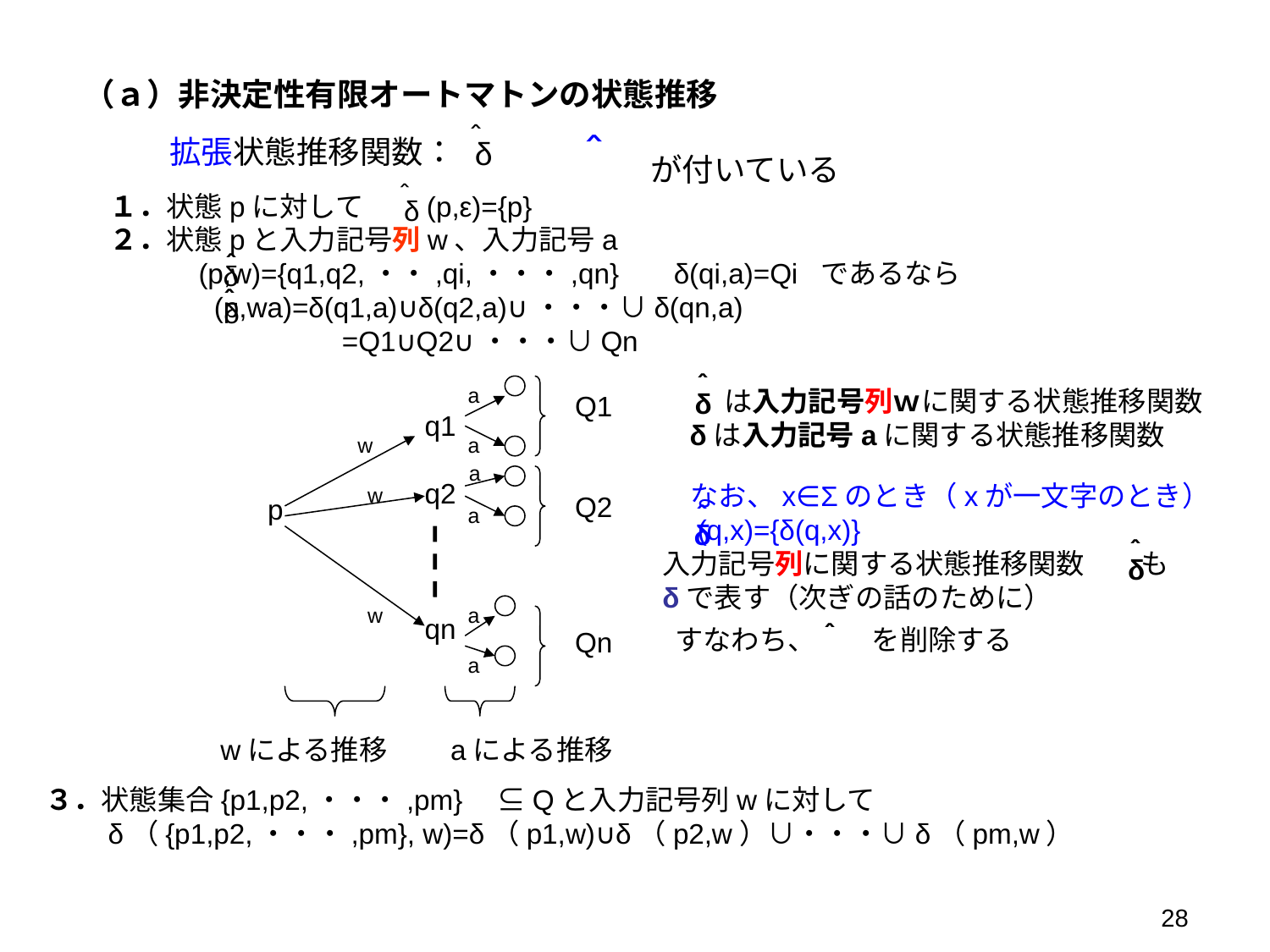

（ａ）非決定性有限オートマトンの状態推移

＾
δ
＾　が付いている
拡張状態推移関数：
＾
δ
１．状態pに対して　　(p,ε)={p}
２．状態pと入力記号列w、入力記号a
　　    (p,w)={q1,q2,・・,qi,・・・,qn}       δ(qi,a)=Qi  であるなら
　　　  (p,wa)=δ(q1,a)∪δ(q2,a)∪・・・∪δ(qn,a)
　　　　　　　　=Q1∪Q2∪・・・∪Qn

＾
δ
＾
δ
＾
δ
a

　 は入力記号列ｗに関する状態推移関数
δは入力記号aに関する状態推移関数
Q1

Q2

Qn

q1

q2

qn
w
a

a

　なお、x∈Σのとき（xが一文字のとき）
　(q,x)={δ(q,x)}
入力記号列に関する状態推移関数　　も
δで表す（次ぎの話のために）
w

p

a

＾
δ

＾
δ
w
a

すなわち、＾　を削除する
a

wによる推移　　aによる推移
３．状態集合{p1,p2,・・・,pm}　⊆Qと入力記号列wに対して
　　δ（{p1,p2,・・・,pm}, w)=δ（p1,w)∪δ（p2,w）∪・・・∪δ（pm,w）

28